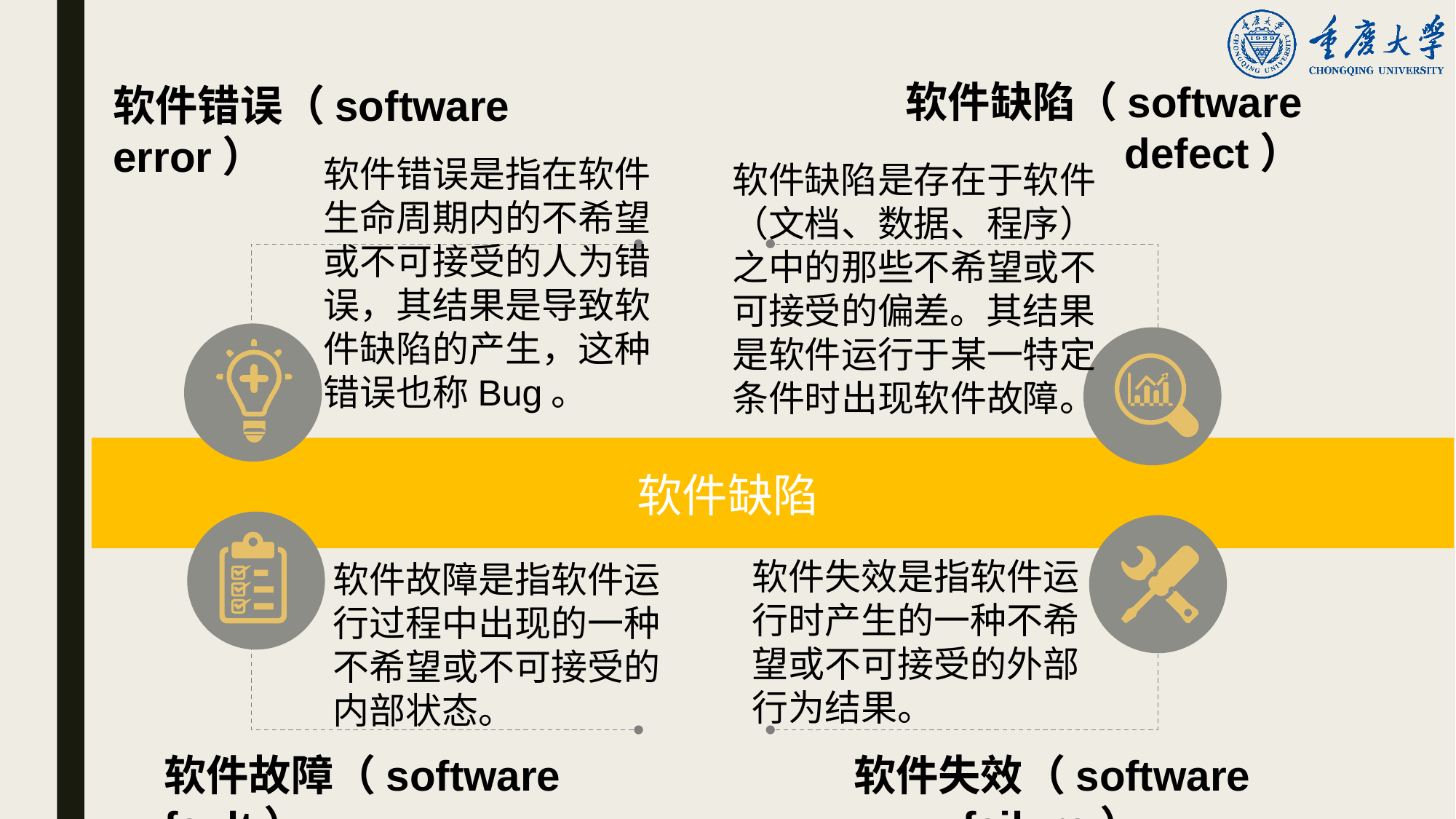

软件缺陷（software defect）
软件错误（software error）
软件错误是指在软件生命周期内的不希望或不可接受的人为错误，其结果是导致软件缺陷的产生，这种错误也称Bug。
软件缺陷是存在于软件（文档、数据、程序）之中的那些不希望或不可接受的偏差。其结果是软件运行于某一特定条件时出现软件故障。

软件缺陷

软件失效是指软件运行时产生的一种不希望或不可接受的外部行为结果。
软件故障是指软件运行过程中出现的一种不希望或不可接受的内部状态。

软件故障（software fault）
软件失效（software failure）